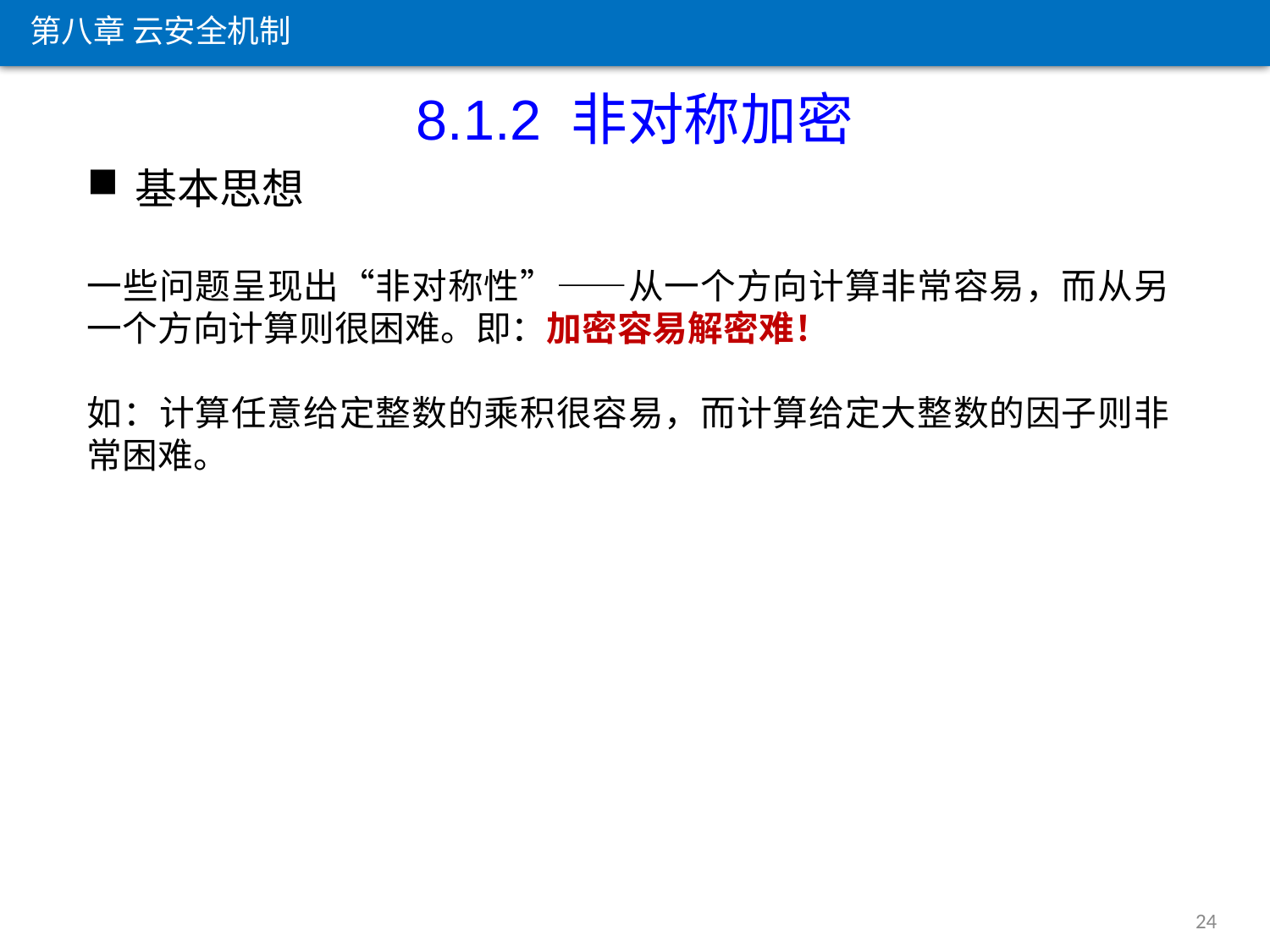

第八章 云安全机制
8.1.2 非对称加密
基本思想

一些问题呈现出“非对称性”——从一个方向计算非常容易，而从另一个方向计算则很困难。即：加密容易解密难！

如：计算任意给定整数的乘积很容易，而计算给定大整数的因子则非常困难。
24